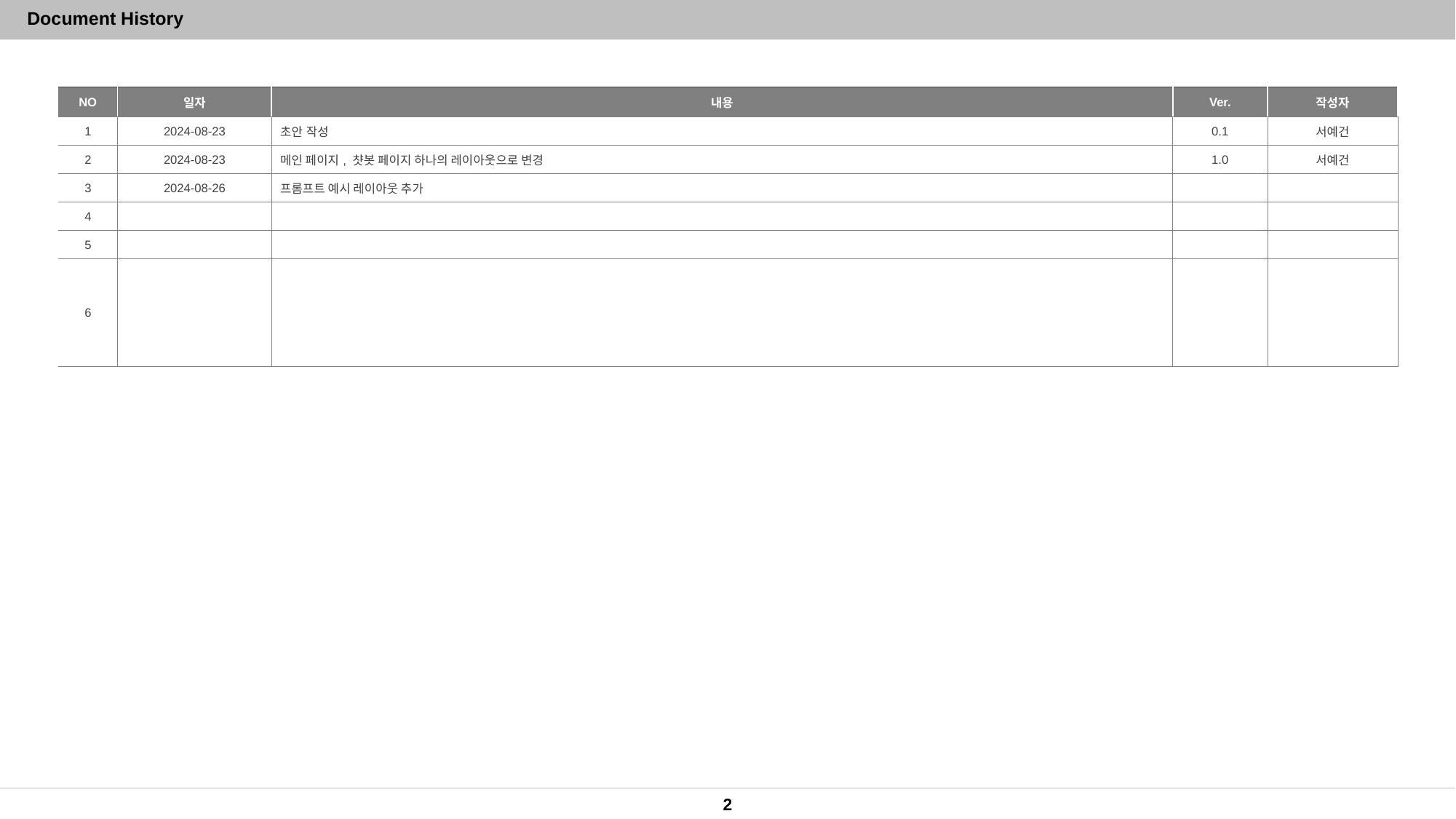

Document History
| NO | 일자 | 내용 | Ver. | 작성자 |
| --- | --- | --- | --- | --- |
| 1 | 2024-08-23 | 초안 작성 | 0.1 | 서예건 |
| 2 | 2024-08-23 | 메인 페이지, 챳봇 페이지 하나의 레이아웃으로 변경 | 1.0 | 서예건 |
| 3 | 2024-08-26 | 프롬프트 예시 레이아웃 추가 |  |  |
| 4 |  |  |  |  |
| 5 |  |  |  |  |
| 6 |  |  |  |  |